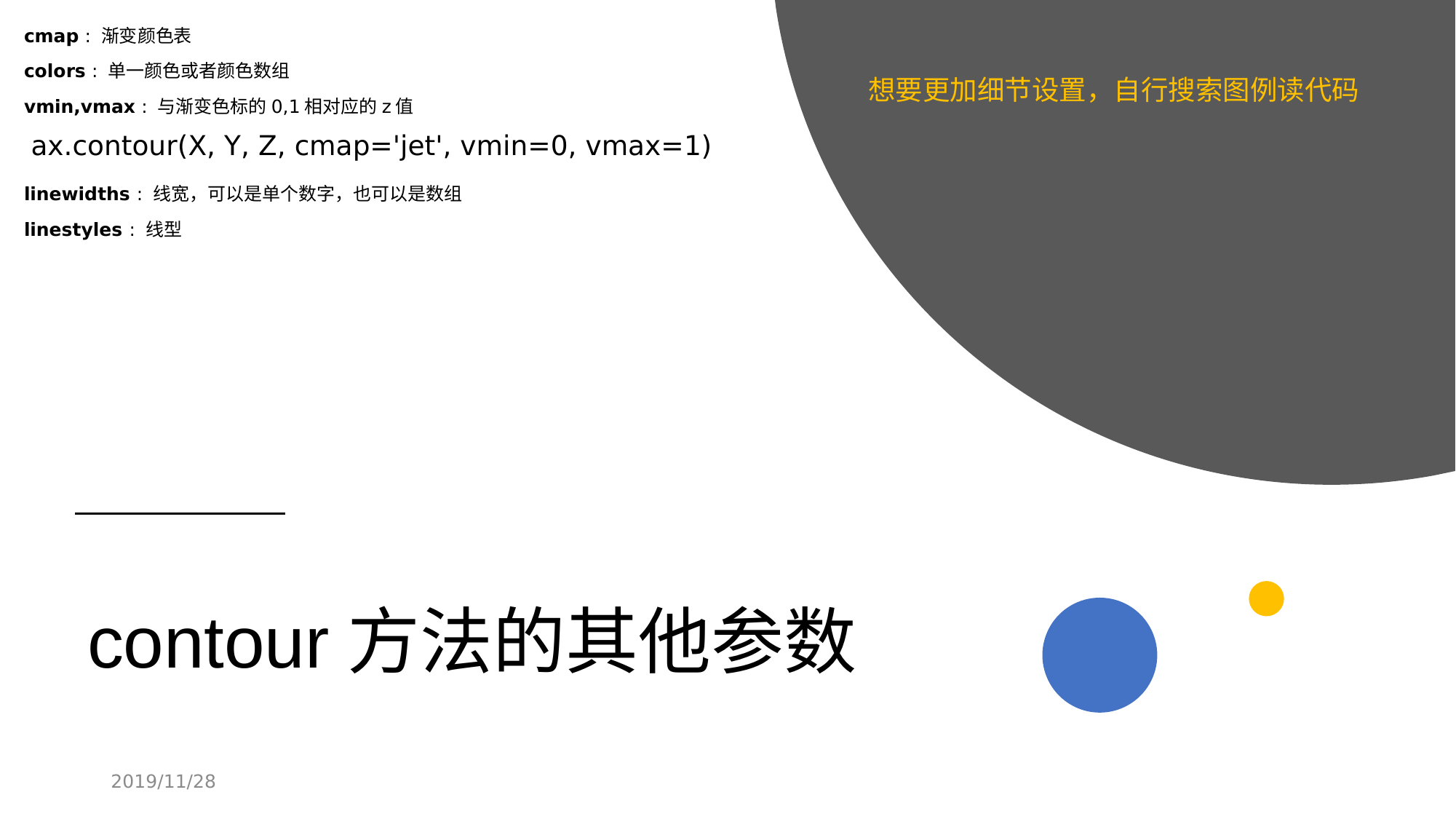

cmap : 渐变颜色表
colors : 单一颜色或者颜色数组
想要更加细节设置，自行搜索图例读代码
vmin,vmax : 与渐变色标的0,1相对应的z值
ax.contour(X, Y, Z, cmap='jet', vmin=0, vmax=1)
linewidths : 线宽，可以是单个数字，也可以是数组
linestyles : 线型
# contour方法的其他参数

2019/11/28